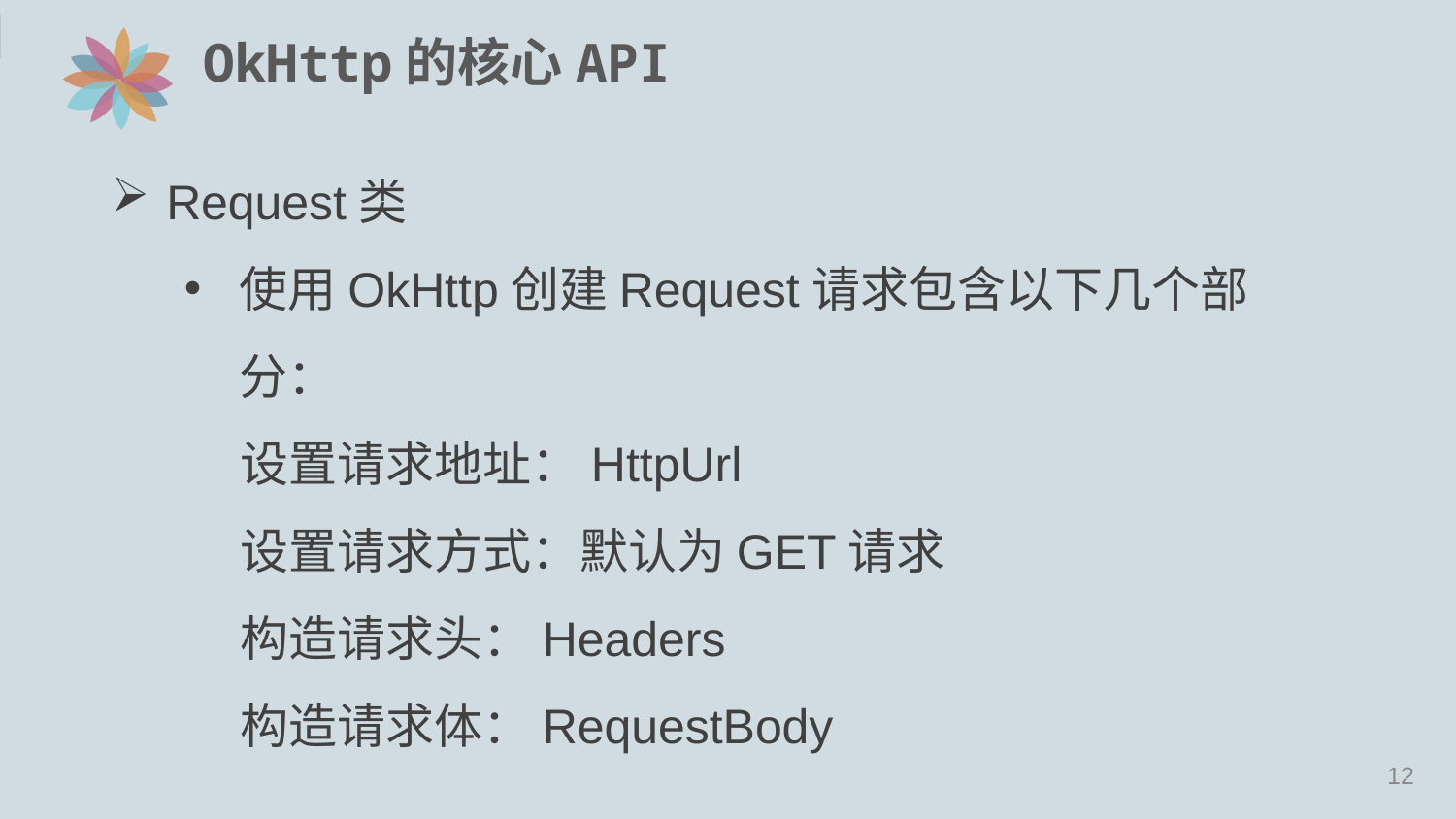

# OkHttp的核心API
Request类
使用OkHttp创建Request请求包含以下几个部分：
    设置请求地址：HttpUrl
    设置请求方式：默认为GET请求
    构造请求头：Headers
    构造请求体：RequestBody

12